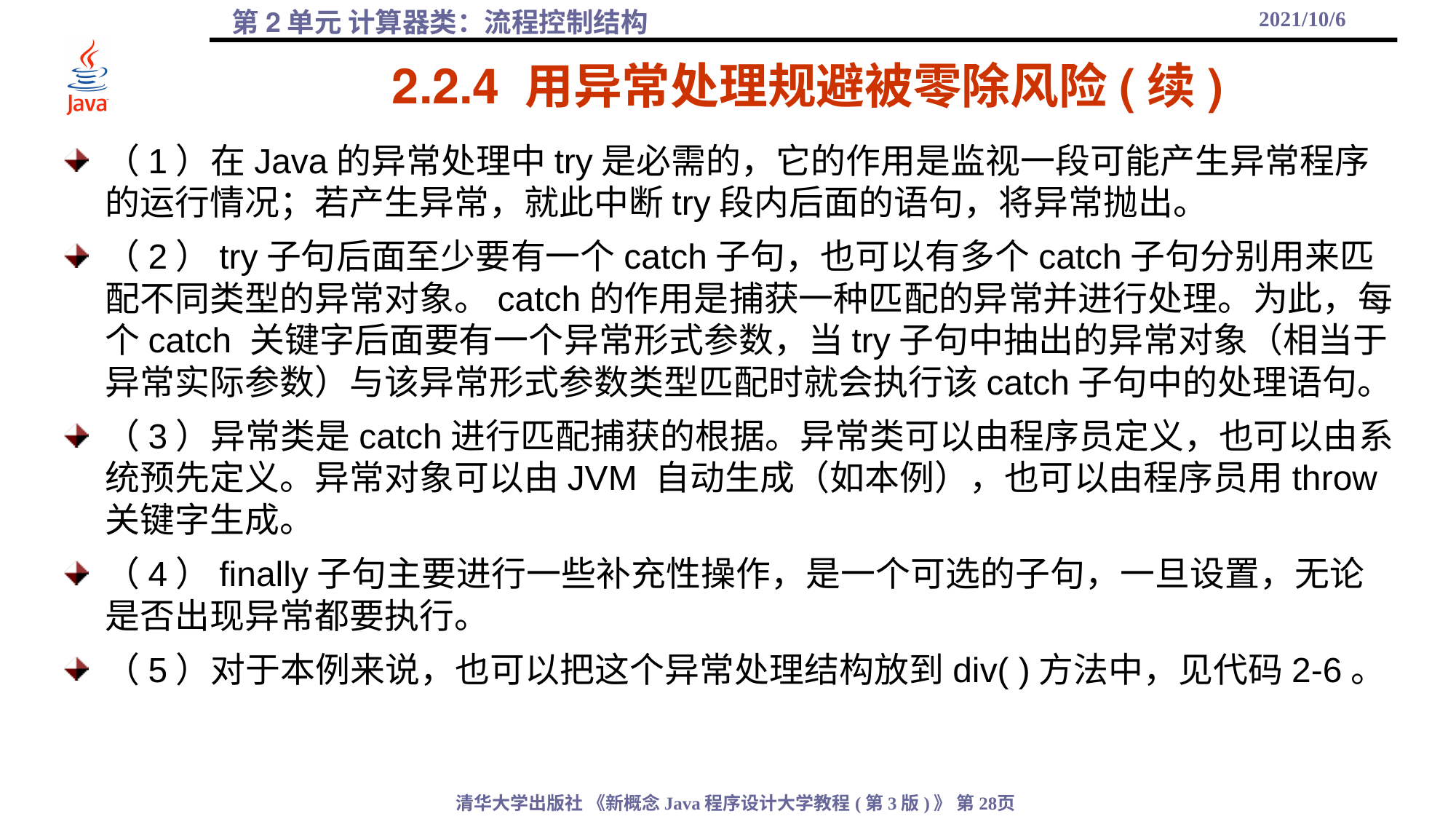

2021/10/6
# 2.2.4 用异常处理规避被零除风险(续)
（1）在Java的异常处理中try是必需的，它的作用是监视一段可能产生异常程序的运行情况；若产生异常，就此中断try段内后面的语句，将异常抛出。
（2）try子句后面至少要有一个catch子句，也可以有多个catch子句分别用来匹配不同类型的异常对象。catch的作用是捕获一种匹配的异常并进行处理。为此，每个catch 关键字后面要有一个异常形式参数，当try子句中抽出的异常对象（相当于异常实际参数）与该异常形式参数类型匹配时就会执行该catch子句中的处理语句。
（3）异常类是catch进行匹配捕获的根据。异常类可以由程序员定义，也可以由系统预先定义。异常对象可以由JVM 自动生成（如本例），也可以由程序员用throw 关键字生成。
（4）finally子句主要进行一些补充性操作，是一个可选的子句，一旦设置，无论是否出现异常都要执行。
（5）对于本例来说，也可以把这个异常处理结构放到div( )方法中，见代码2-6。